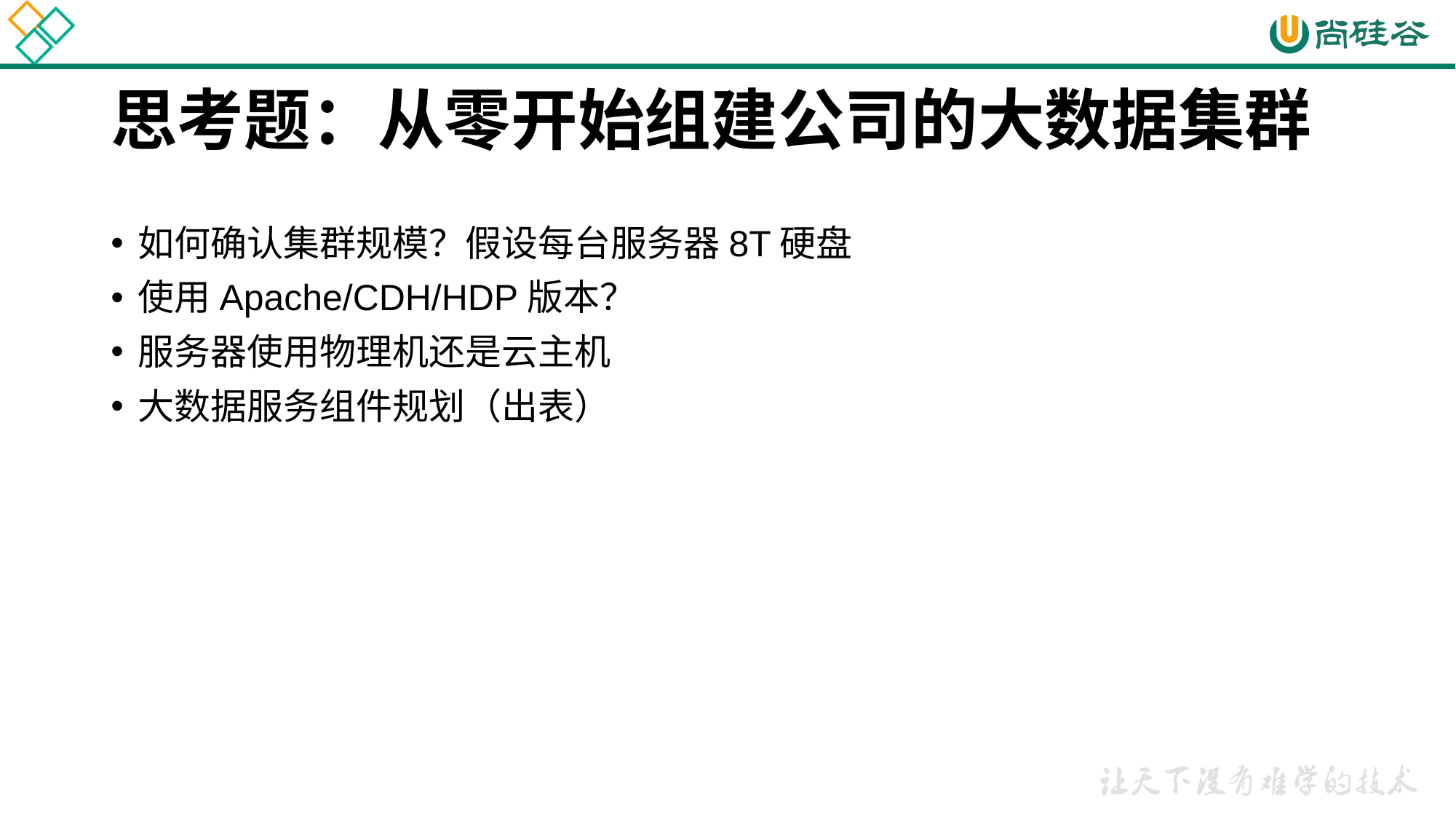

# 思考题：从零开始组建公司的大数据集群
如何确认集群规模？假设每台服务器8T硬盘
使用Apache/CDH/HDP版本？
服务器使用物理机还是云主机
大数据服务组件规划（出表）